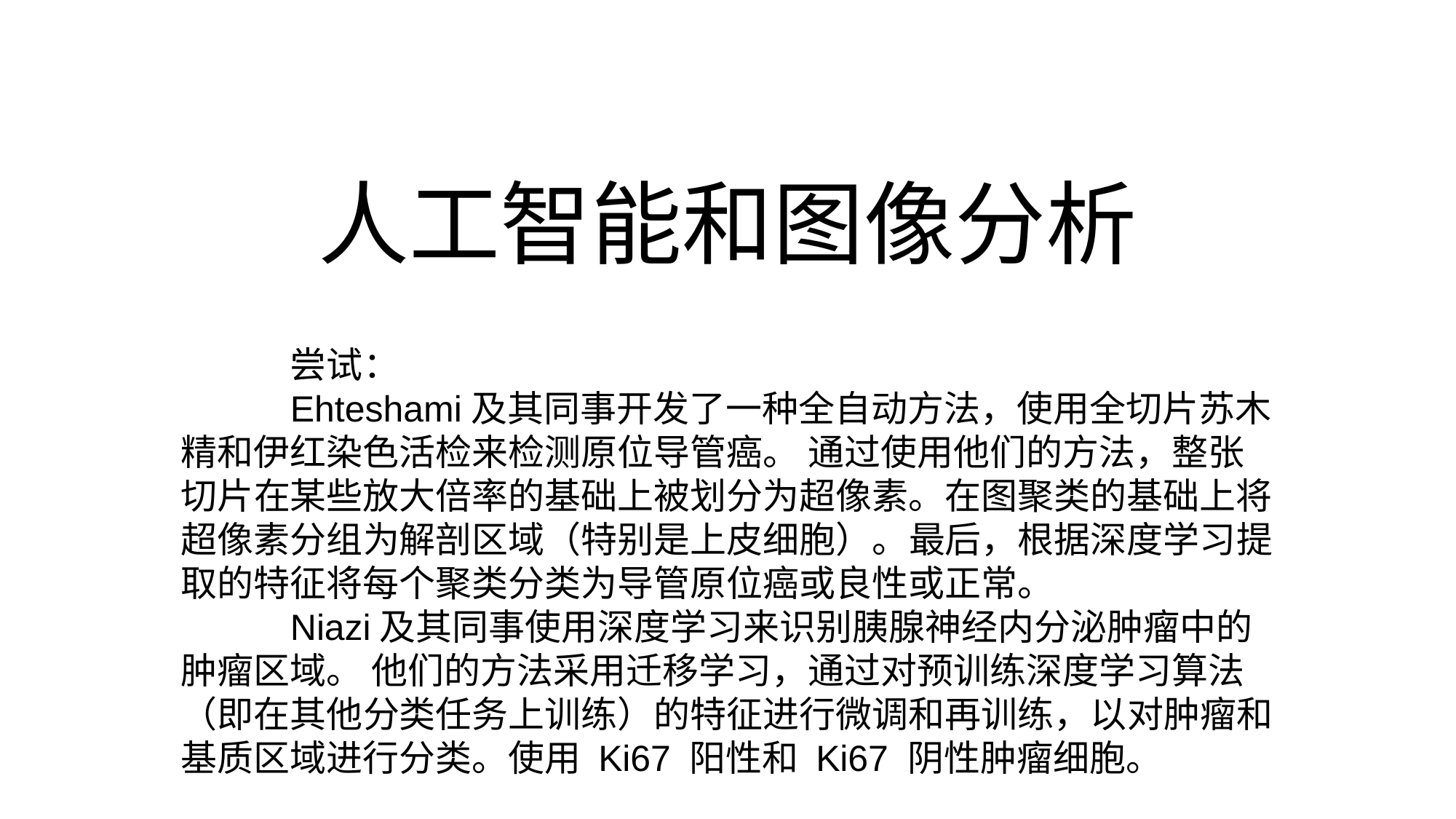

# 人工智能和图像分析
	尝试：
	Ehteshami及其同事开发了一种全自动方法，使用全切片苏木精和伊红染色活检来检测原位导管癌。 通过使用他们的方法，整张切片在某些放大倍率的基础上被划分为超像素。在图聚类的基础上将超像素分组为解剖区域（特别是上皮细胞）。最后，根据深度学习提取的特征将每个聚类分类为导管原位癌或良性或正常。
	Niazi及其同事使用深度学习来识别胰腺神经内分泌肿瘤中的肿瘤区域。 他们的方法采用迁移学习，通过对预训练深度学习算法（即在其他分类任务上训练）的特征进行微调和再训练，以对肿瘤和基质区域进行分类。使用 Ki67 阳性和 Ki67 阴性肿瘤细胞。